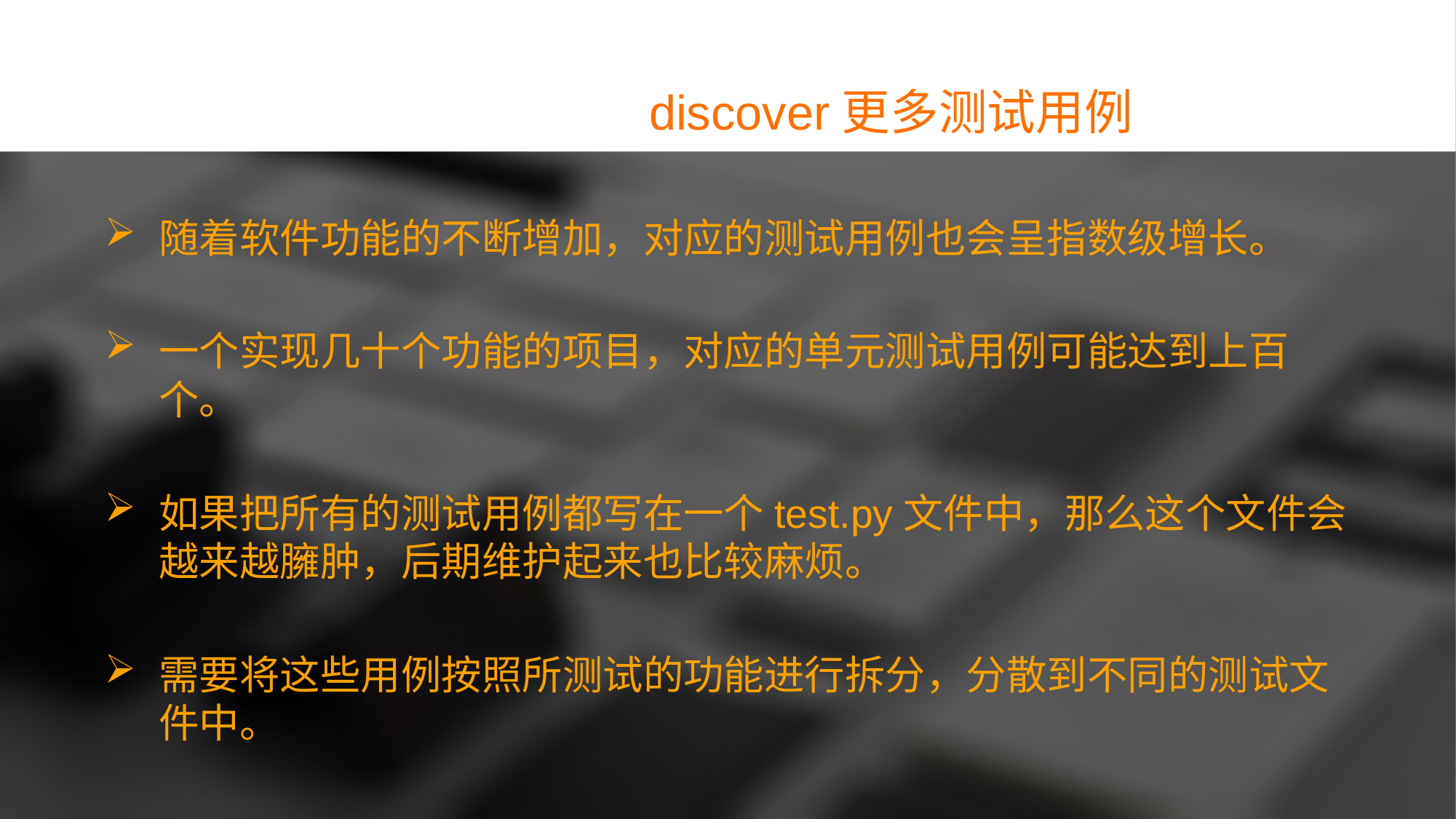

discover更多测试用例
随着软件功能的不断增加，对应的测试用例也会呈指数级增长。

一个实现几十个功能的项目，对应的单元测试用例可能达到上百个。

如果把所有的测试用例都写在一个test.py文件中，那么这个文件会越来越臃肿，后期维护起来也比较麻烦。

需要将这些用例按照所测试的功能进行拆分，分散到不同的测试文件中。